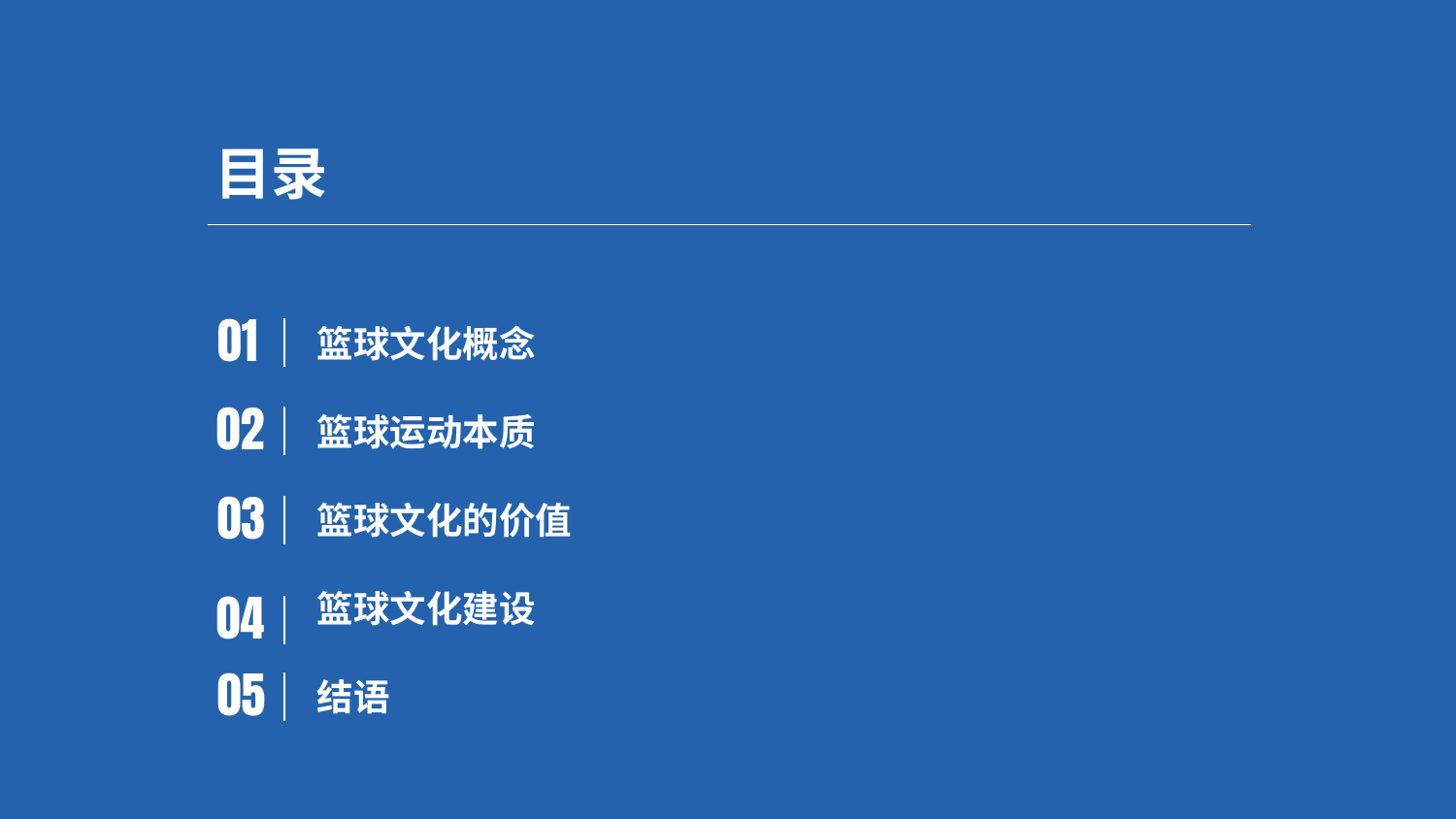

目录
01
篮球文化概念
02

篮球运动本质
03

篮球文化的价值
04

篮球文化建设
05

结语